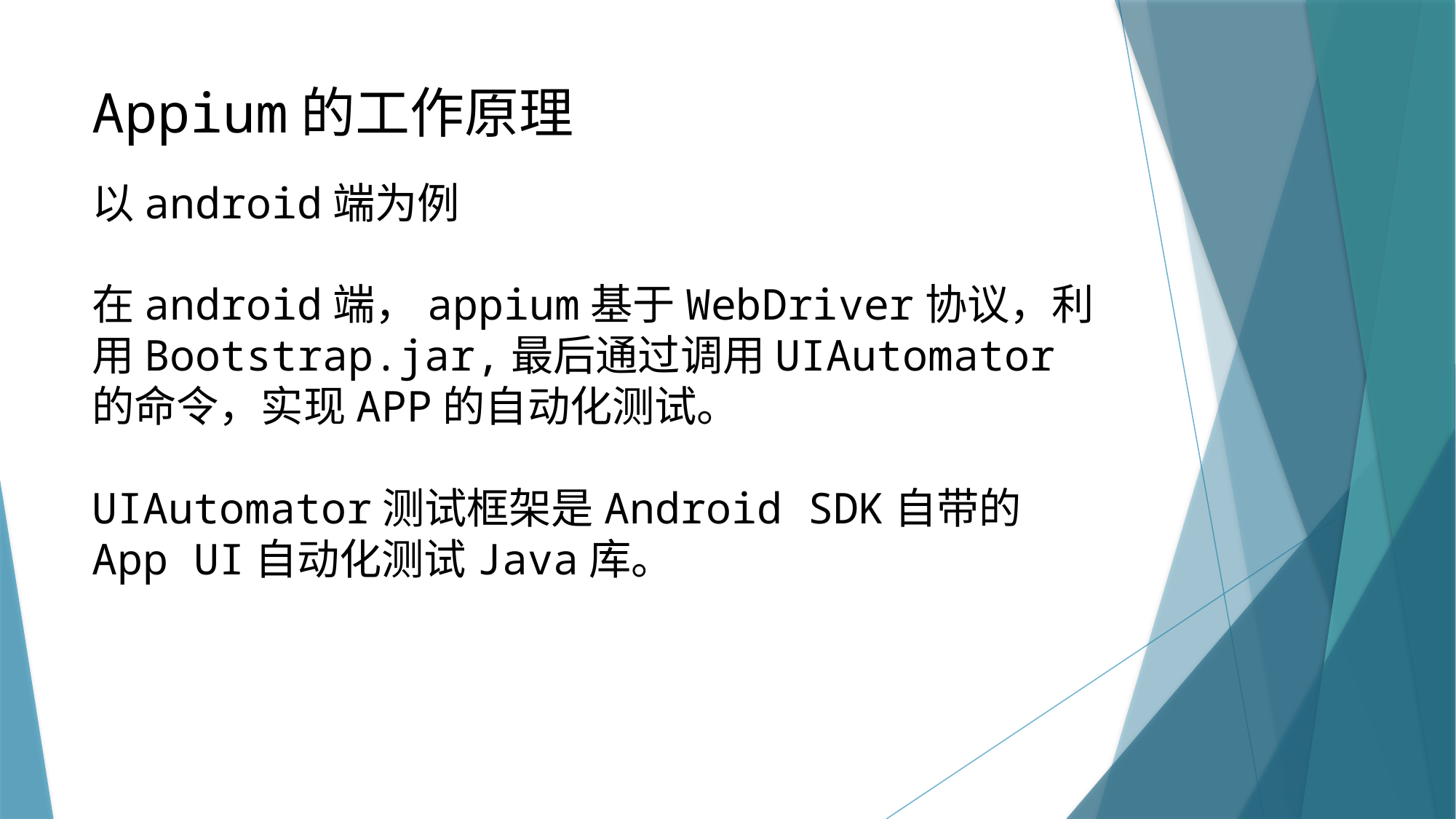

# Appium的工作原理
以android端为例

在android端，appium基于WebDriver协议，利用Bootstrap.jar,最后通过调用UIAutomator的命令，实现APP的自动化测试。

UIAutomator测试框架是Android SDK自带的App UI自动化测试Java库。